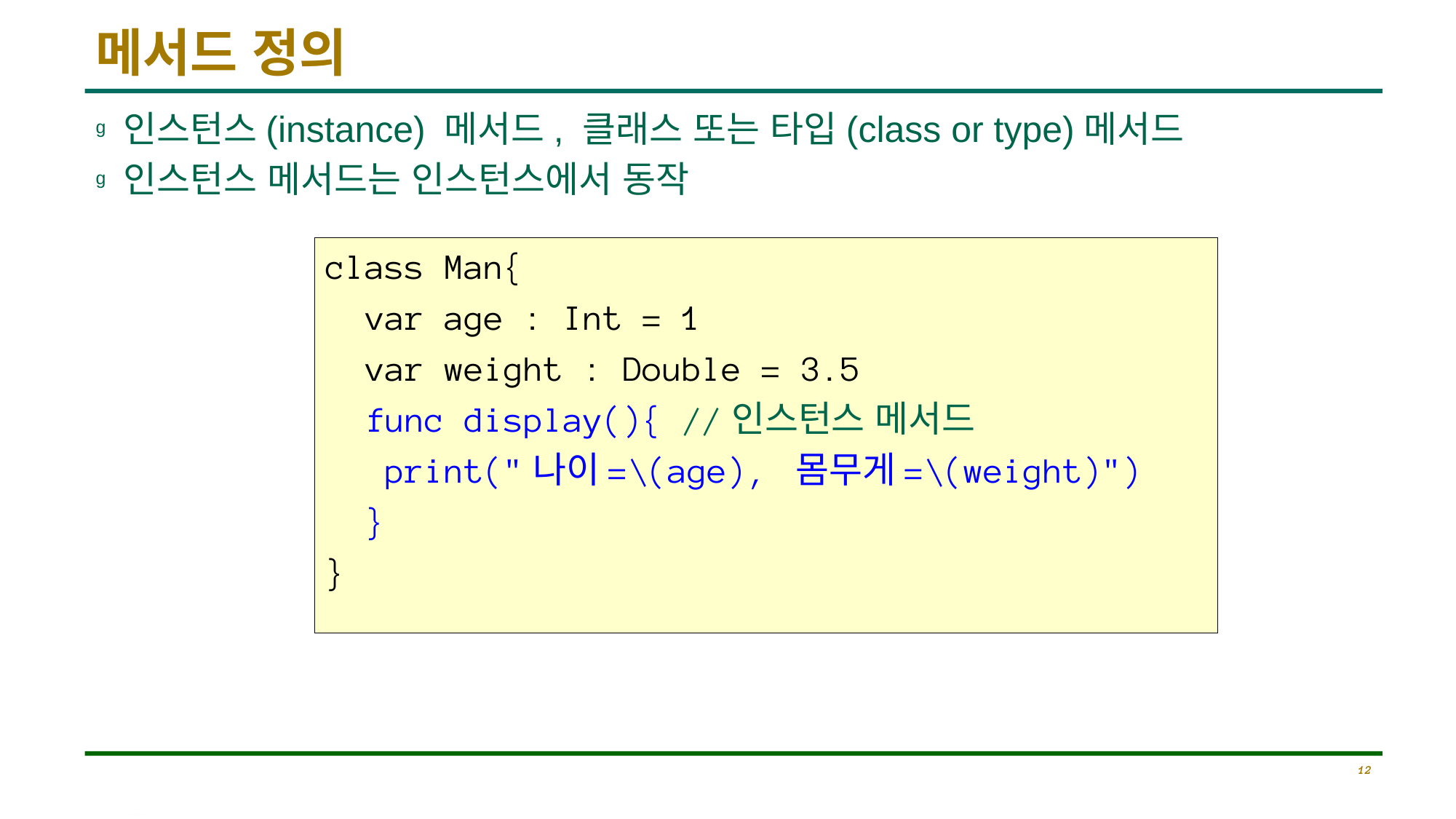

# 메서드 정의
인스턴스(instance) 메서드, 클래스 또는 타입(class or type)메서드
인스턴스 메서드는 인스턴스에서 동작

class Man{
  var age : Int = 1
  var weight : Double = 3.5
  func display(){ //인스턴스 메서드
   print("나이=\(age), 몸무게=\(weight)")
  }
}